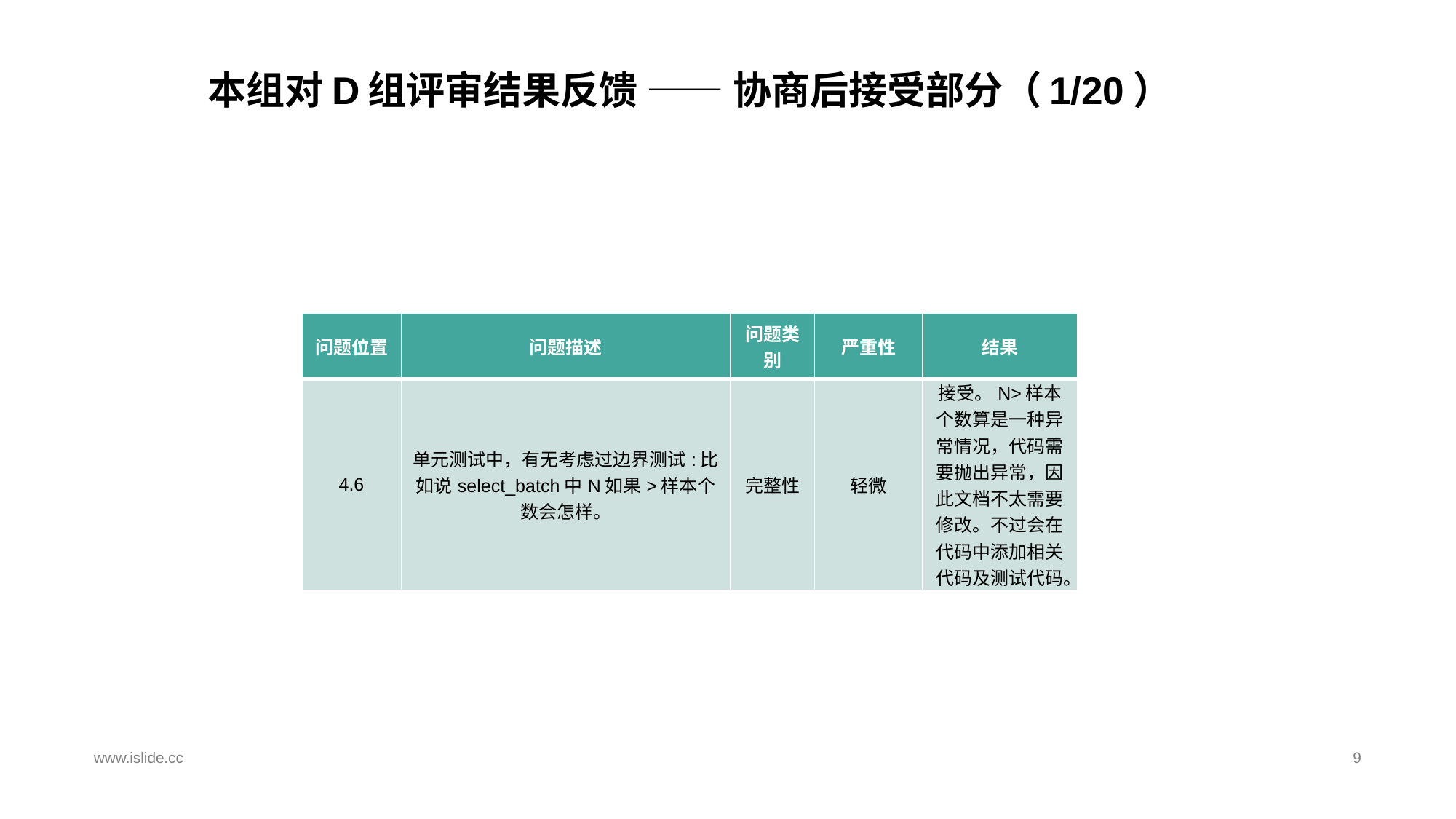

# 本组对D组评审结果反馈 —— 协商后接受部分（1/20）
| 问题位置 | 问题描述 | 问题类别 | 严重性 | 结果 |
| --- | --- | --- | --- | --- |
| 4.6 | 单元测试中，有无考虑过边界测试:比如说select\_batch中N如果>样本个数会怎样。 | 完整性 | 轻微 | 接受。N>样本个数算是一种异常情况，代码需要抛出异常，因此文档不太需要修改。不过会在代码中添加相关代码及测试代码。 |
www.islide.cc
9